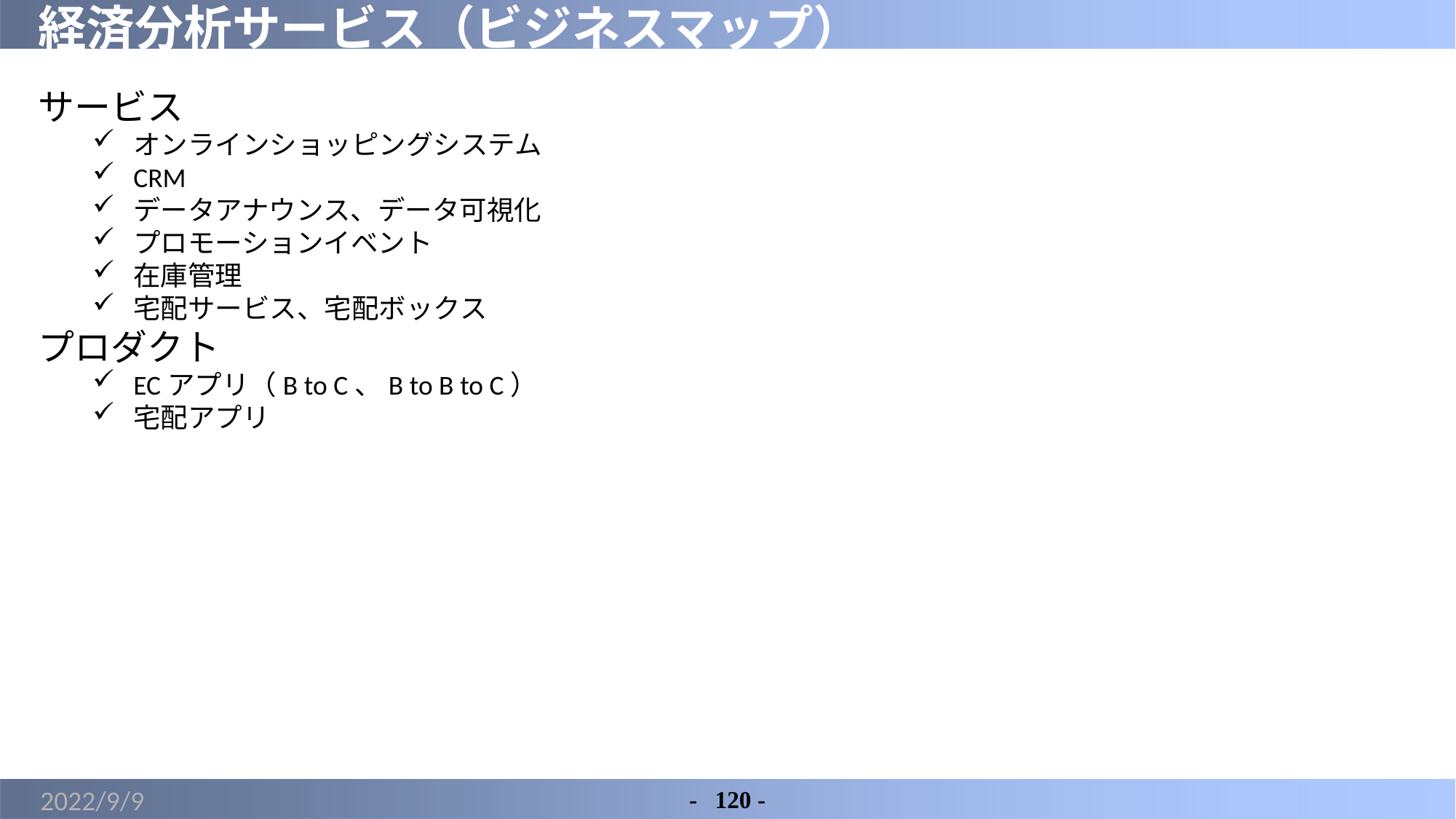

# 経済分析サービス（ビジネスマップ）
サービス
オンラインショッピングシステム
CRM
データアナウンス、データ可視化
プロモーションイベント
在庫管理
宅配サービス、宅配ボックス
プロダクト
ECアプリ（B to C、B to B to C）
宅配アプリ

2022/9/9
-	120 -